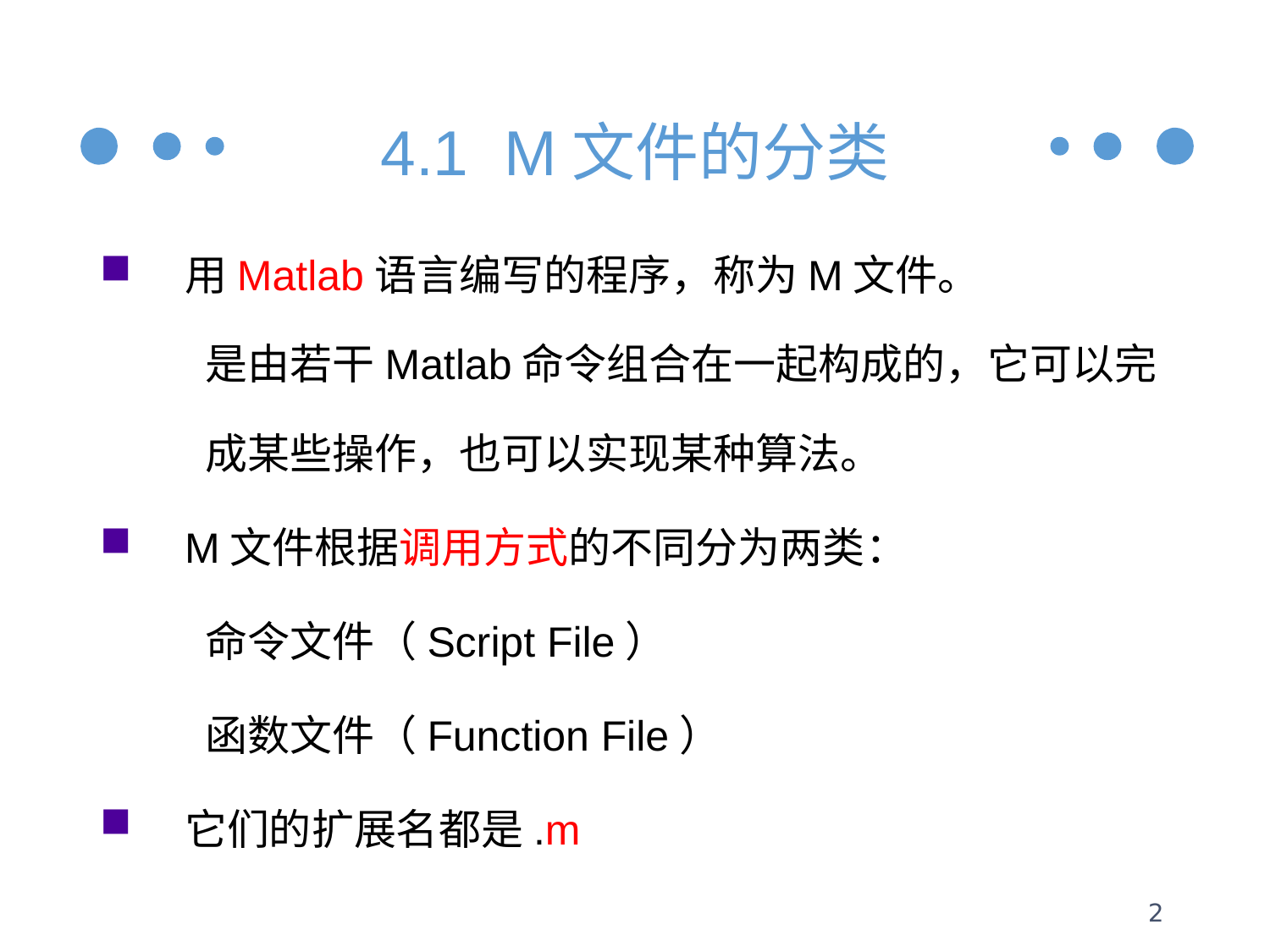

# 4.1  M文件的分类
用Matlab语言编写的程序，称为M文件。
          是由若干Matlab命令组合在一起构成的，它可以完
          成某些操作，也可以实现某种算法。
M文件根据调用方式的不同分为两类：
          命令文件（Script File）
          函数文件（Function File）
它们的扩展名都是.m

2